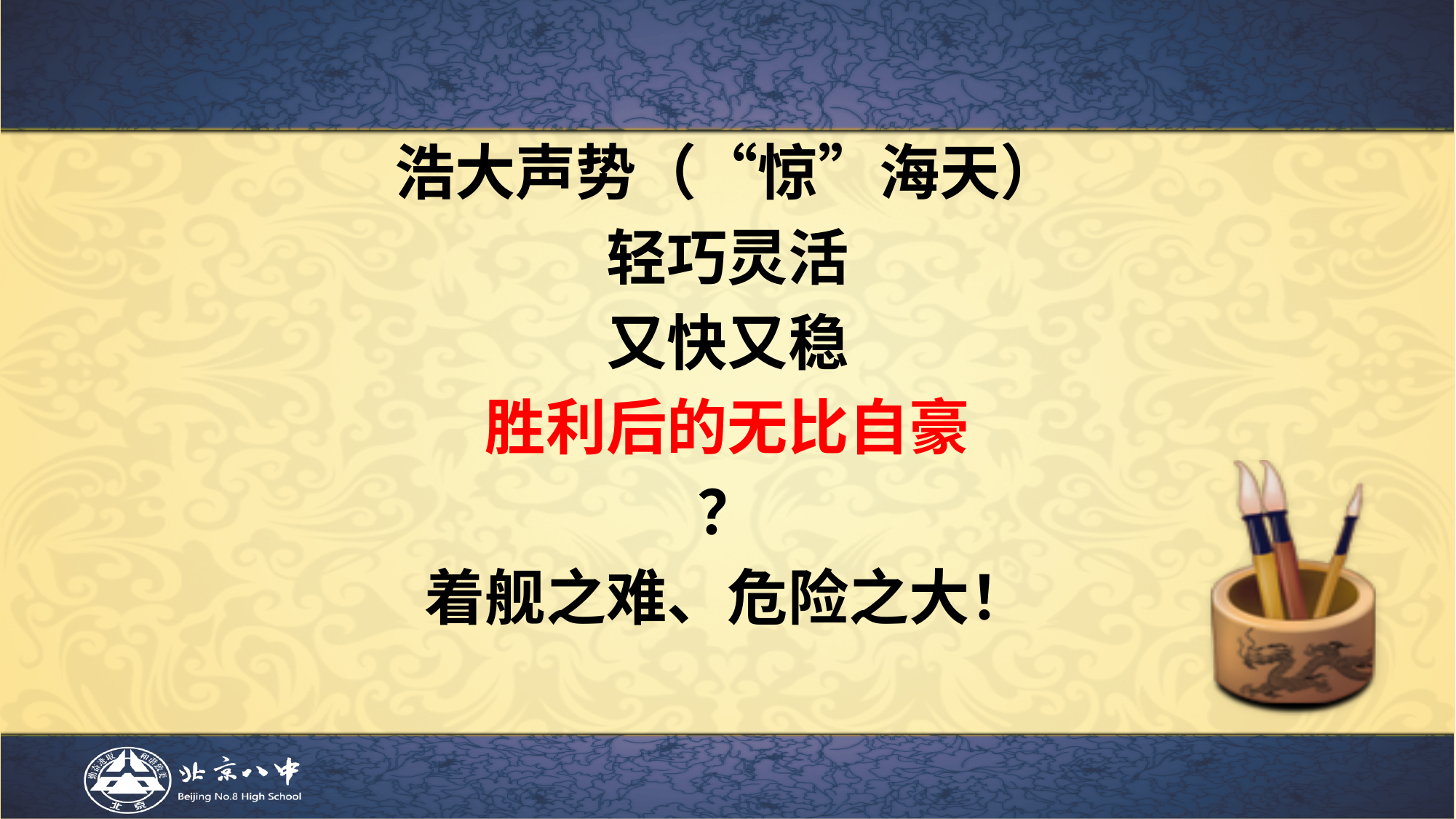

#
浩大声势（“惊”海天）
轻巧灵活
又快又稳
胜利后的无比自豪
？
着舰之难、危险之大！